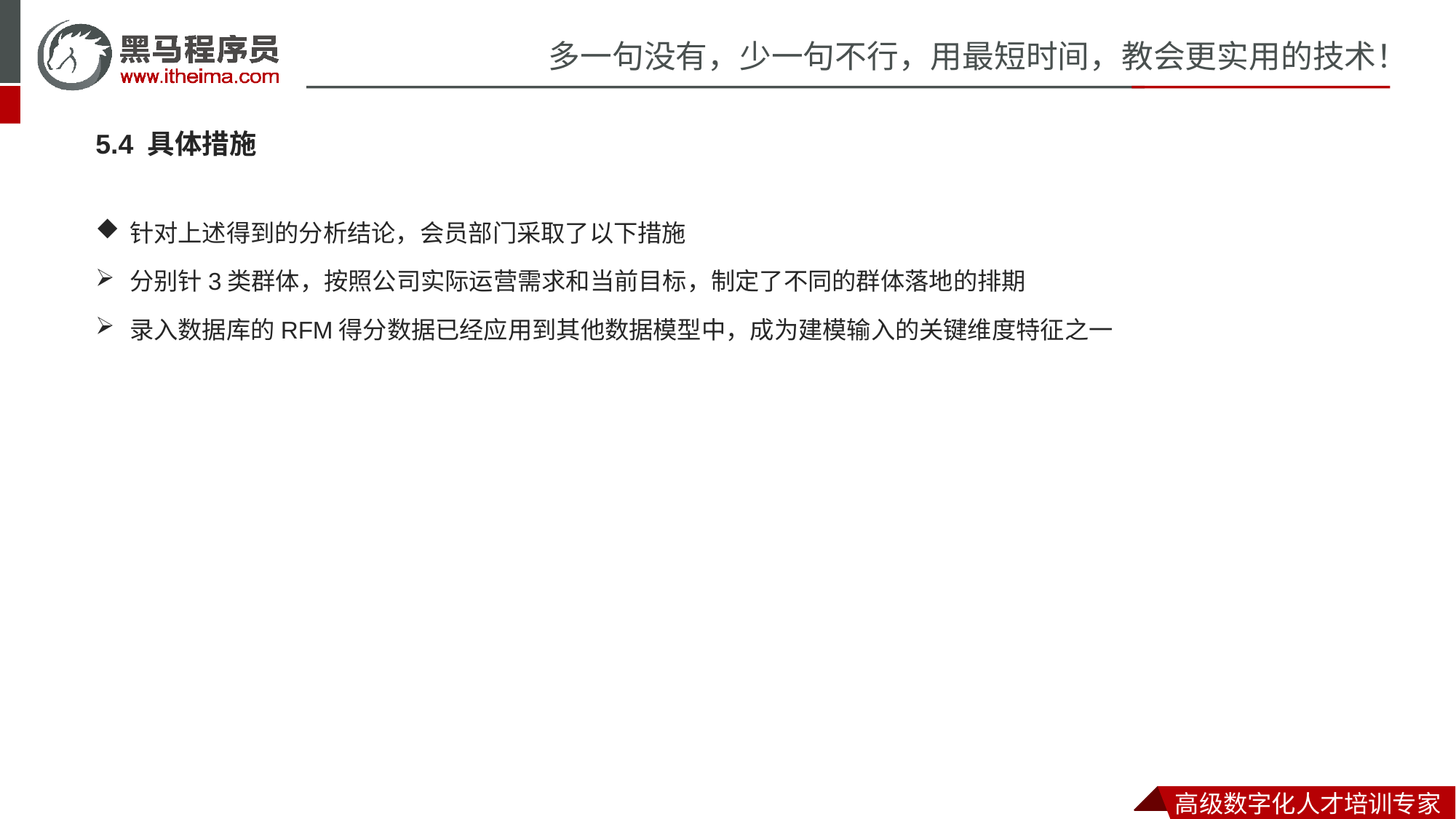

5.4 具体措施
针对上述得到的分析结论，会员部门采取了以下措施
分别针3类群体，按照公司实际运营需求和当前目标，制定了不同的群体落地的排期
录入数据库的RFM得分数据已经应用到其他数据模型中，成为建模输入的关键维度特征之一